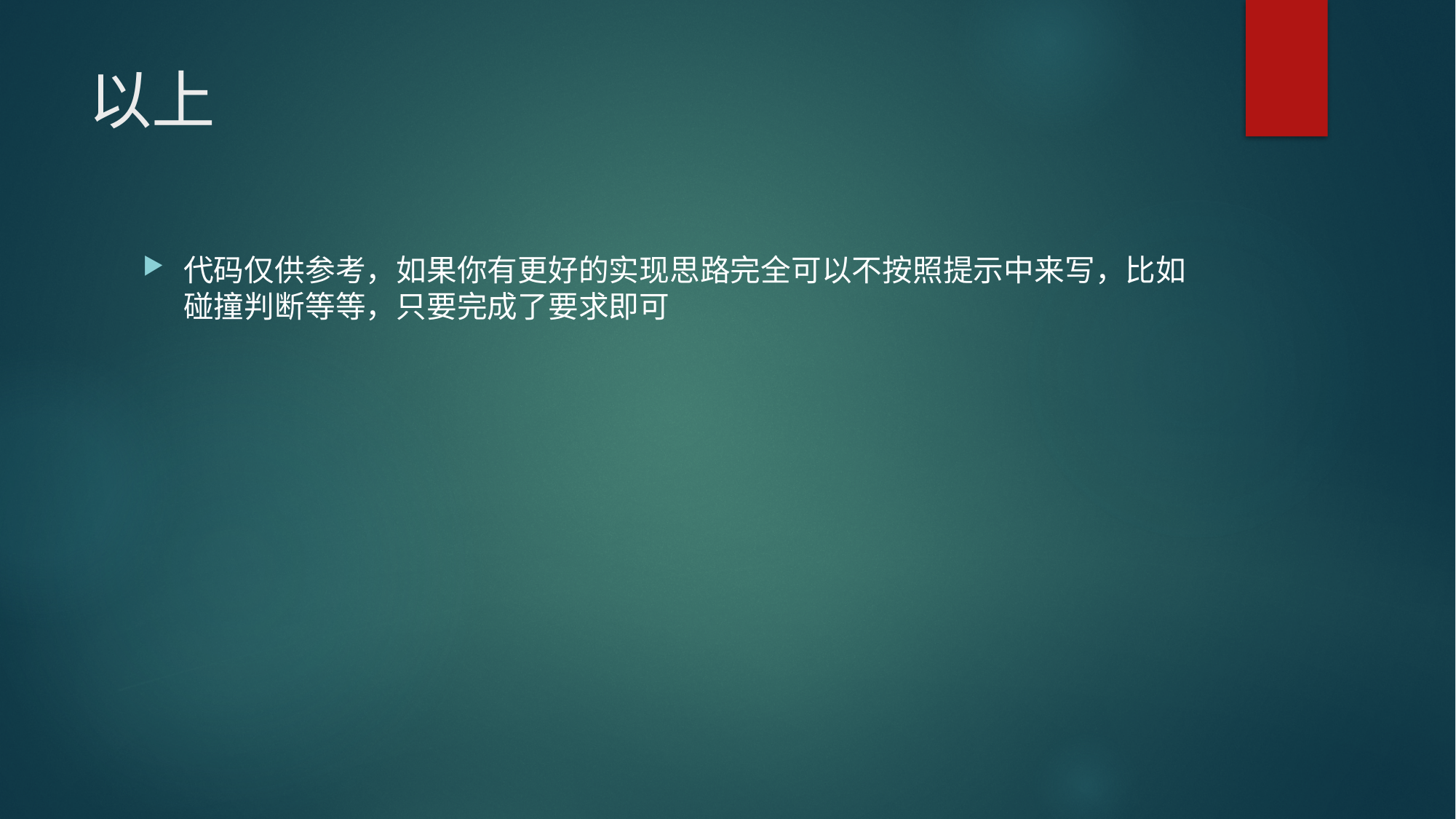

# 以上
代码仅供参考，如果你有更好的实现思路完全可以不按照提示中来写，比如碰撞判断等等，只要完成了要求即可